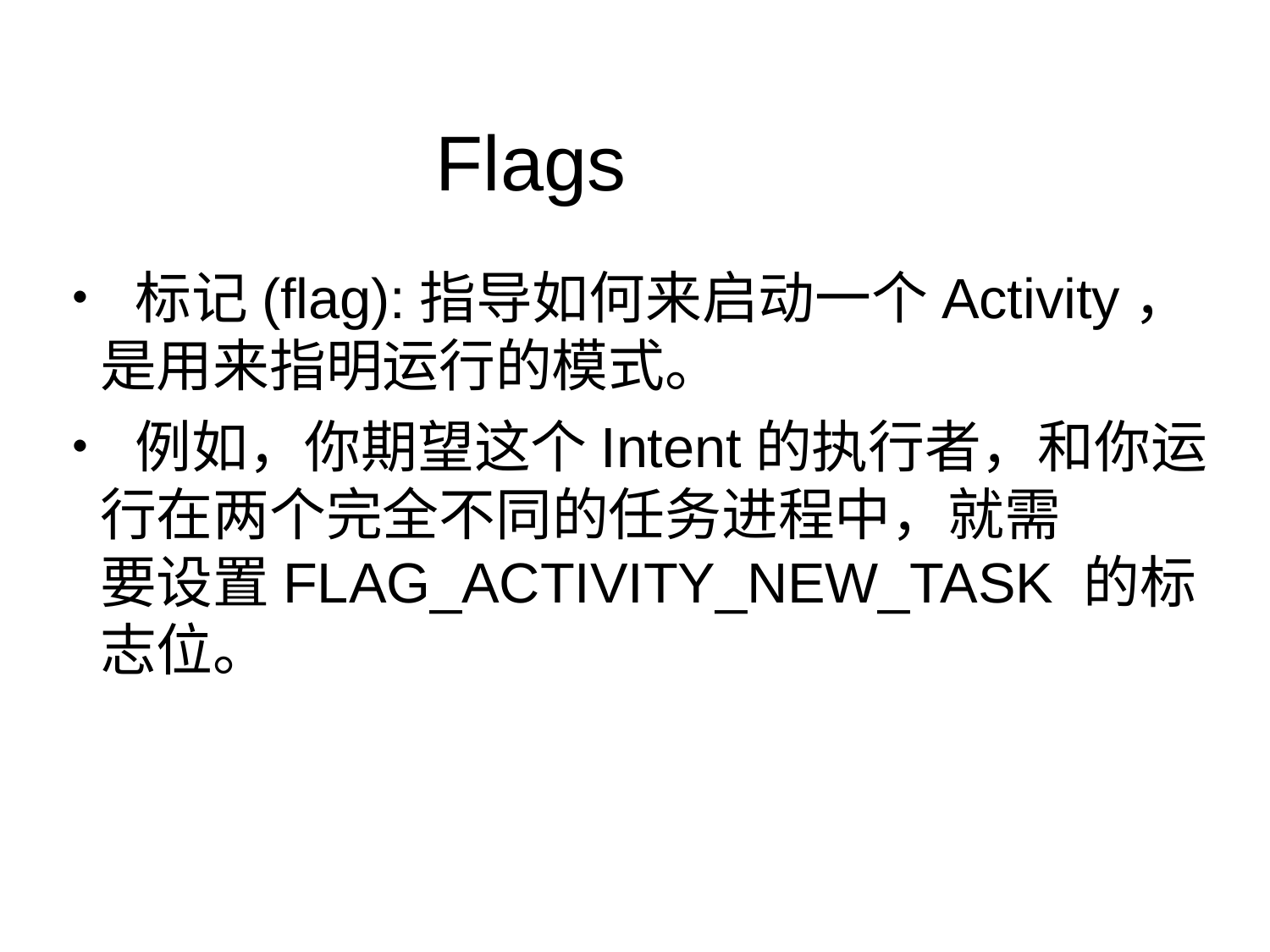

Flags

• 标记(flag):指导如何来启动一个Activity，
	是用来指明运行的模式。
• 例如，你期望这个Intent的执行者，和你运
	行在两个完全不同的任务进程中，就需
	要设置FLAG_ACTIVITY_NEW_TASK 的标
	志位。